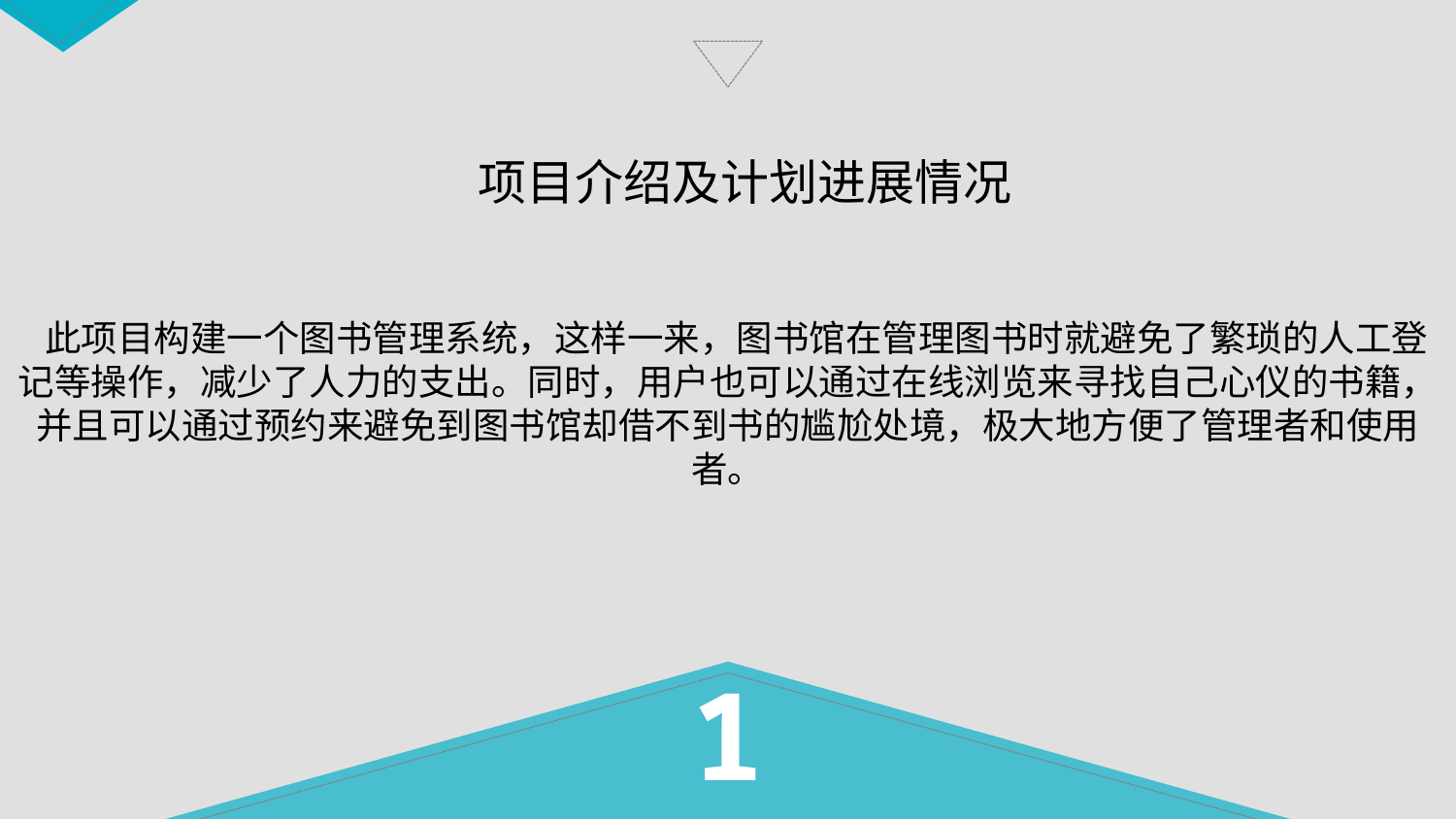

此项目构建一个图书管理系统，这样一来，图书馆在管理图书时就避免了繁琐的人工登记等操作，减少了人力的支出。同时，用户也可以通过在线浏览来寻找自己心仪的书籍，并且可以通过预约来避免到图书馆却借不到书的尴尬处境，极大地方便了管理者和使用者。

项目介绍及计划进展情况
1